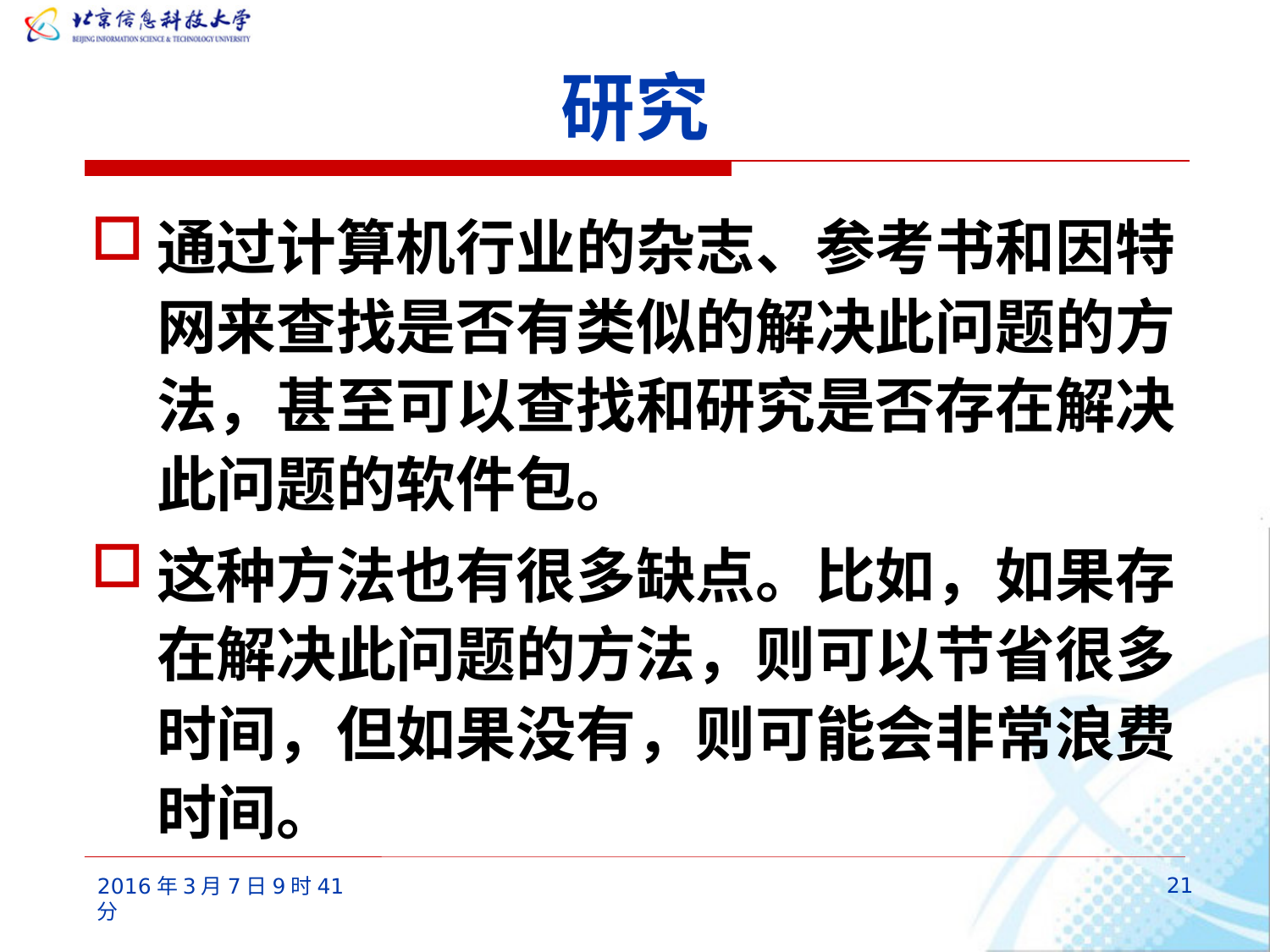

# 研究
通过计算机行业的杂志、参考书和因特网来查找是否有类似的解决此问题的方法，甚至可以查找和研究是否存在解决此问题的软件包。
这种方法也有很多缺点。比如，如果存在解决此问题的方法，则可以节省很多时间，但如果没有，则可能会非常浪费时间。
2016年3月7日9时41分